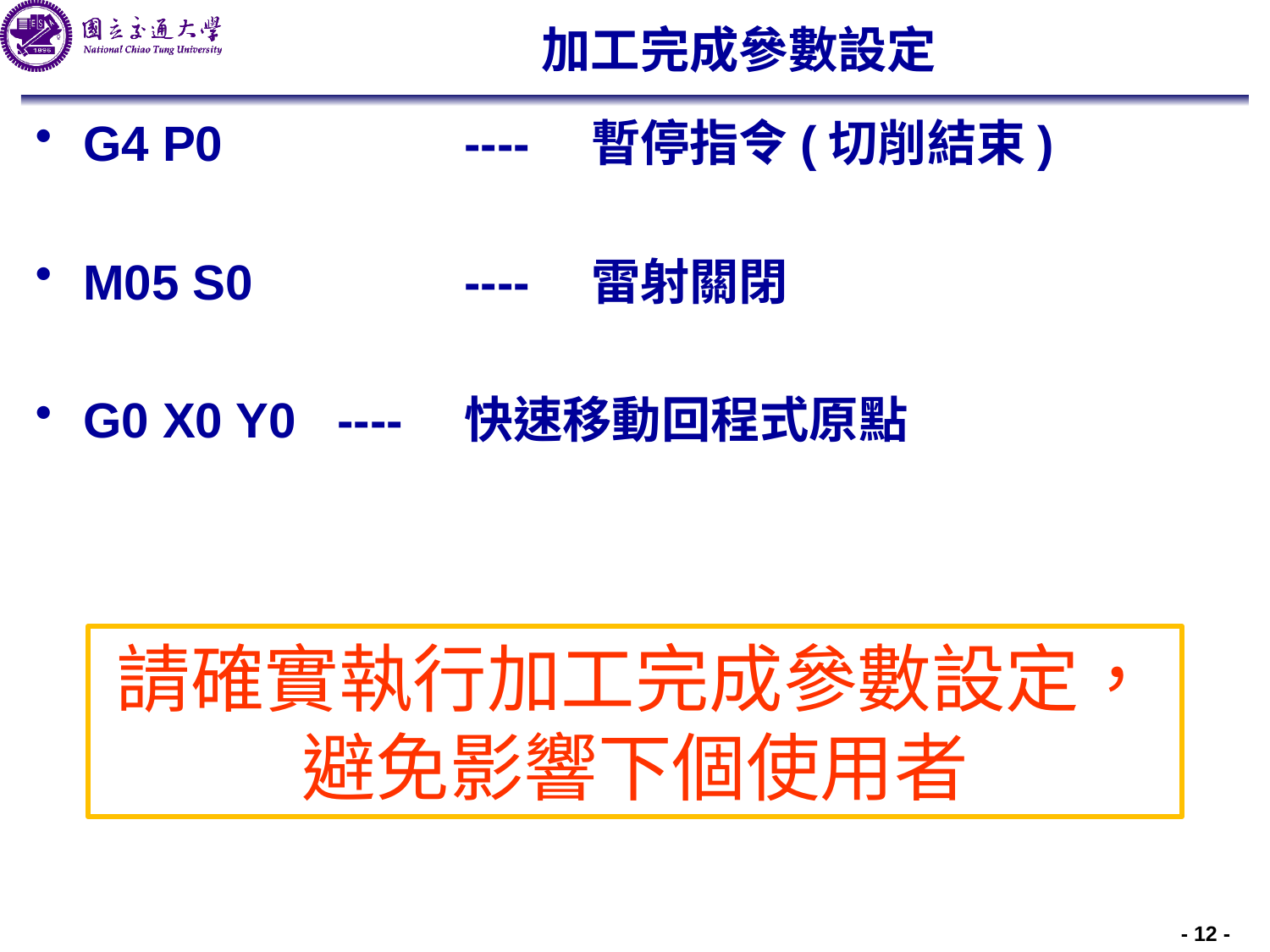

# 加工完成參數設定
G4 P0		----	暫停指令(切削結束)

M05 S0		----	雷射關閉

G0 X0 Y0	----	快速移動回程式原點

請確實執行加工完成參數設定，避免影響下個使用者